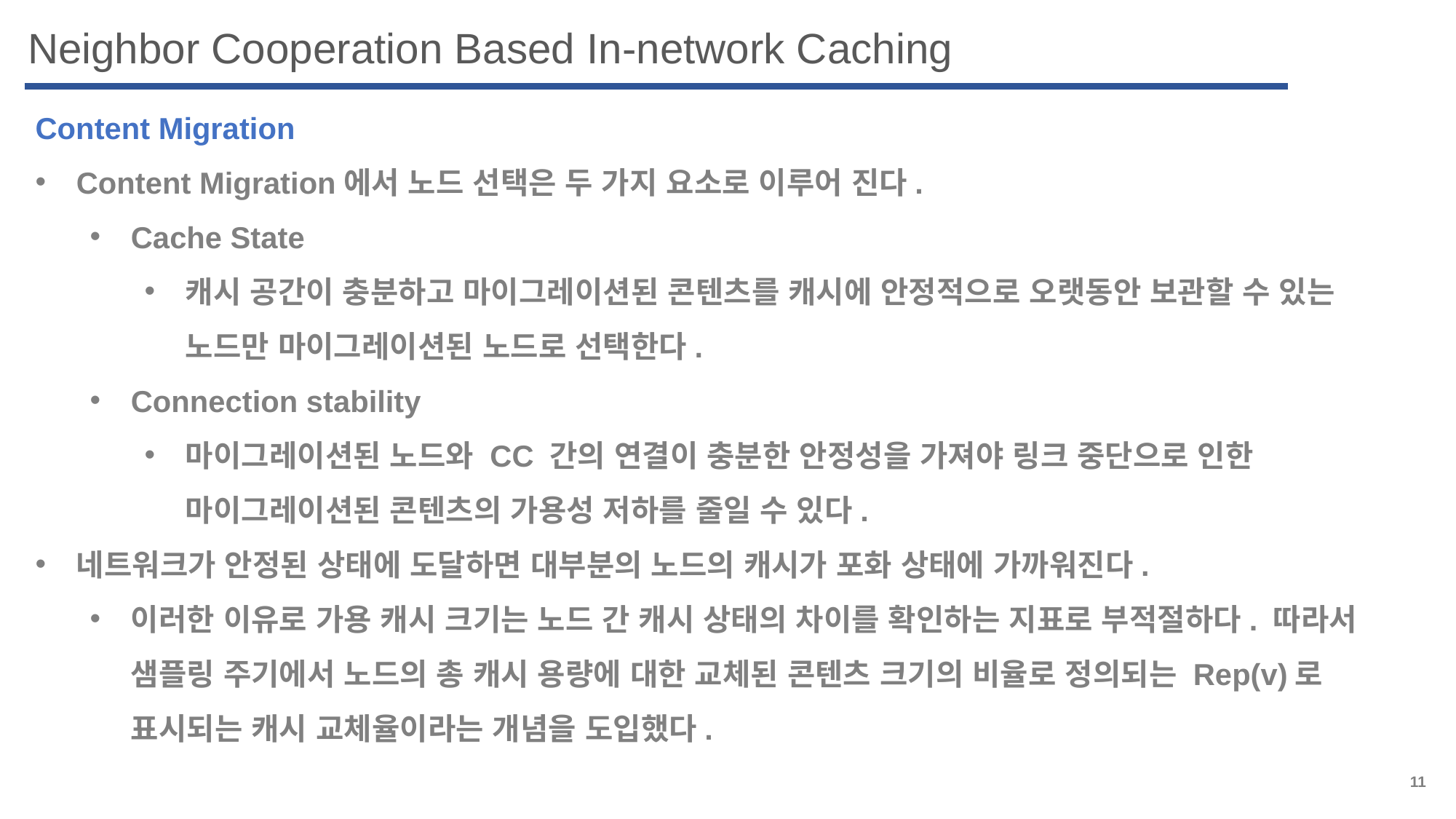

Neighbor Cooperation Based In-network Caching
Content Migration
Content Migration에서 노드 선택은 두 가지 요소로 이루어 진다.
Cache State
캐시 공간이 충분하고 마이그레이션된 콘텐츠를 캐시에 안정적으로 오랫동안 보관할 수 있는 노드만 마이그레이션된 노드로 선택한다.
Connection stability
마이그레이션된 노드와 CC 간의 연결이 충분한 안정성을 가져야 링크 중단으로 인한 마이그레이션된 콘텐츠의 가용성 저하를 줄일 수 있다.
네트워크가 안정된 상태에 도달하면 대부분의 노드의 캐시가 포화 상태에 가까워진다.
이러한 이유로 가용 캐시 크기는 노드 간 캐시 상태의 차이를 확인하는 지표로 부적절하다. 따라서 샘플링 주기에서 노드의 총 캐시 용량에 대한 교체된 콘텐츠 크기의 비율로 정의되는 Rep(v)로 표시되는 캐시 교체율이라는 개념을 도입했다.
11